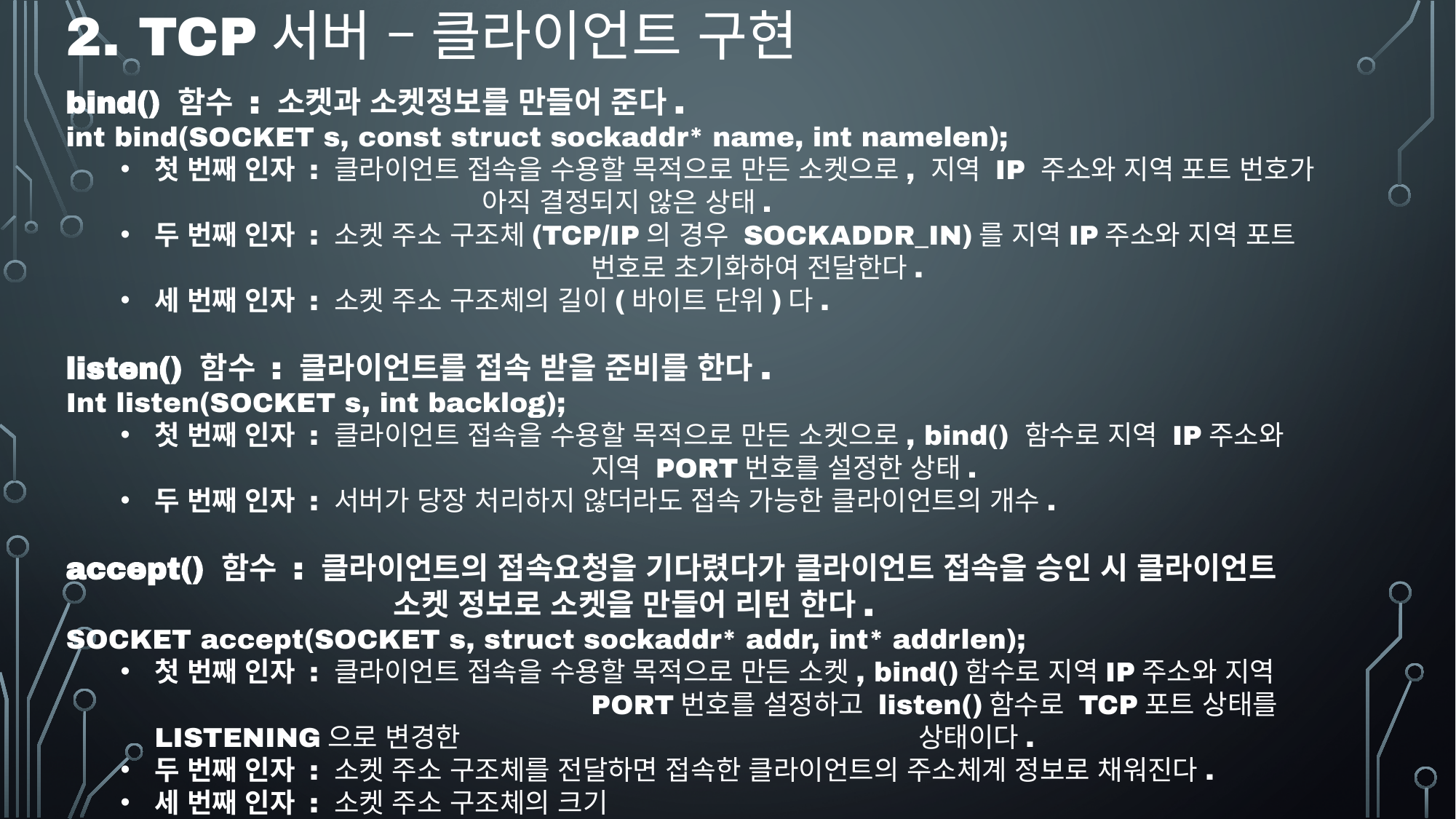

# 2. TCP서버 – 클라이언트 구현
bind() 함수 : 소켓과 소켓정보를 만들어 준다.
int bind(SOCKET s, const struct sockaddr* name, int namelen);
첫 번째 인자 : 클라이언트 접속을 수용할 목적으로 만든 소켓으로, 지역 IP 주소와 지역 포트 번호가 				아직 결정되지 않은 상태.
두 번째 인자 : 소켓 주소 구조체(TCP/IP의 경우 SOCKADDR_IN)를 지역IP주소와 지역 포트 					번호로 초기화하여 전달한다.
세 번째 인자 : 소켓 주소 구조체의 길이(바이트 단위)다.

listen() 함수 : 클라이언트를 접속 받을 준비를 한다.
Int listen(SOCKET s, int backlog);
첫 번째 인자 : 클라이언트 접속을 수용할 목적으로 만든 소켓으로, bind() 함수로 지역 IP주소와 					지역 PORT번호를 설정한 상태.
두 번째 인자 : 서버가 당장 처리하지 않더라도 접속 가능한 클라이언트의 개수.

accept() 함수 : 클라이언트의 접속요청을 기다렸다가 클라이언트 접속을 승인 시 클라이언트 				소켓 정보로 소켓을 만들어 리턴 한다.
SOCKET accept(SOCKET s, struct sockaddr* addr, int* addrlen);
첫 번째 인자 : 클라이언트 접속을 수용할 목적으로 만든 소켓, bind()함수로 지역IP주소와 지역 					PORT번호를 설정하고 listen()함수로 TCP포트 상태를 LISTENING으로 변경한 					상태이다.
두 번째 인자 : 소켓 주소 구조체를 전달하면 접속한 클라이언트의 주소체계 정보로 채워진다.
세 번째 인자 : 소켓 주소 구조체의 크기